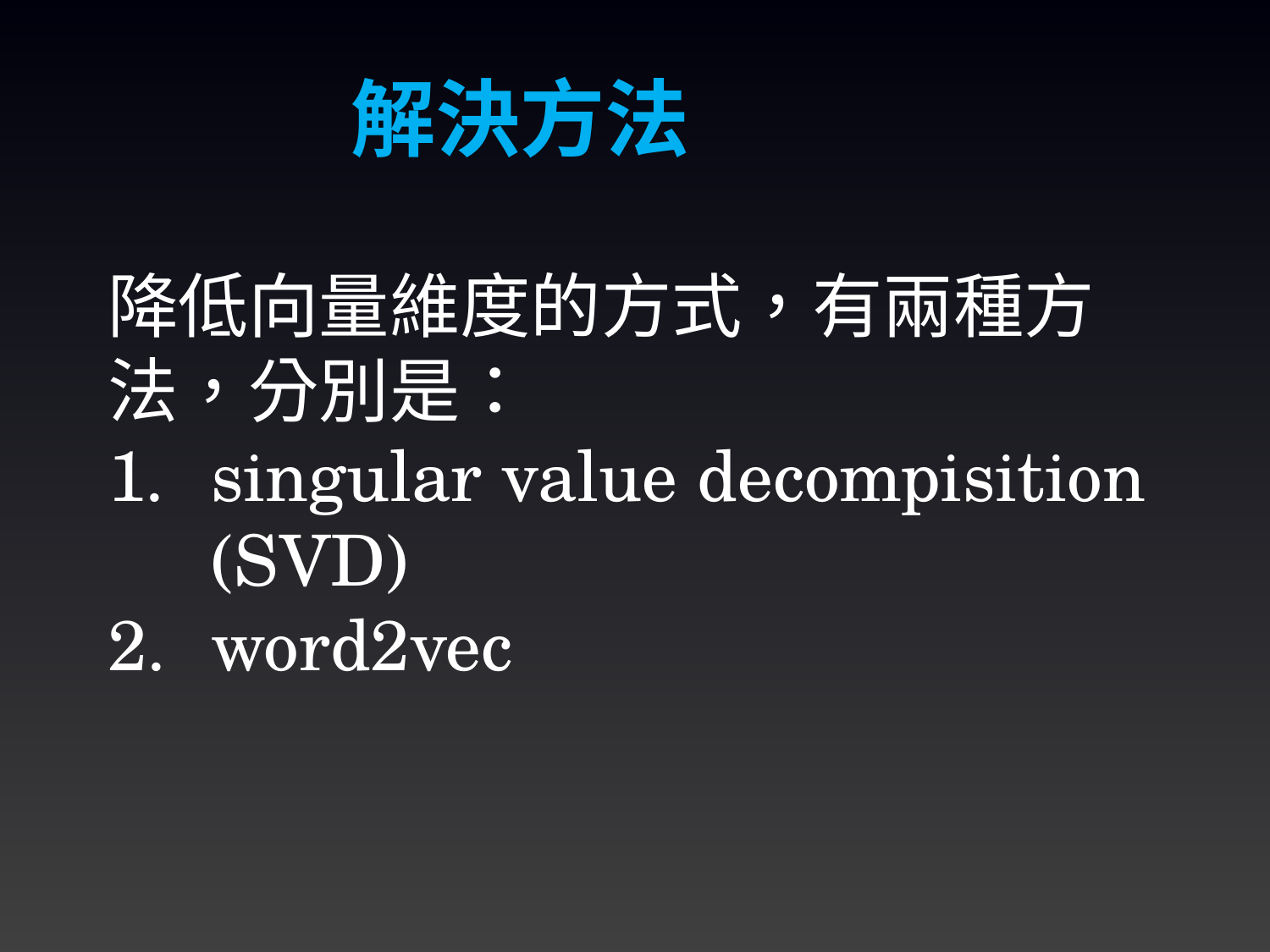

解決方法
降低向量維度的方式，有兩種方法，分別是：
singular value decompisition (SVD)
word2vec